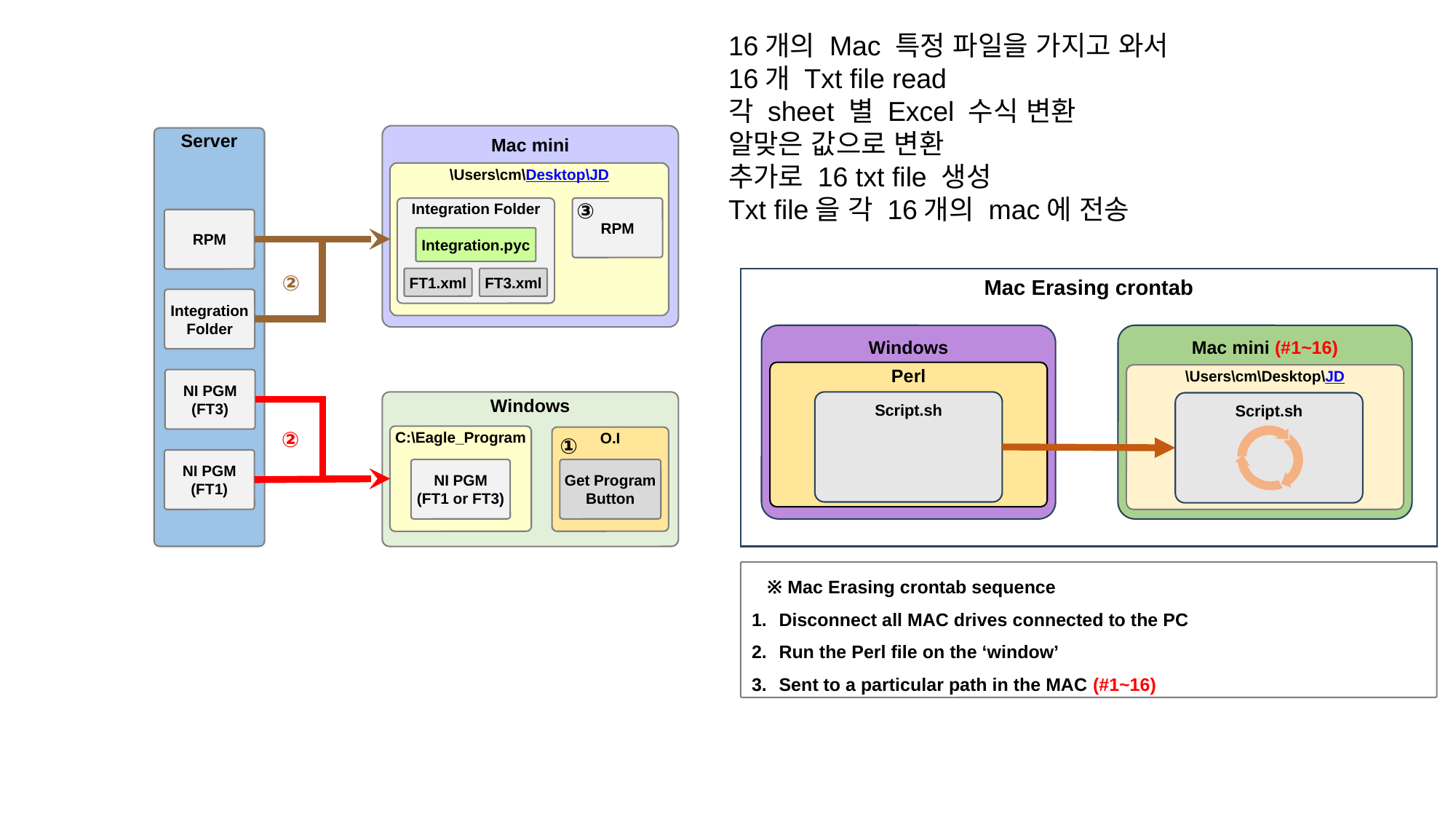

16개의 Mac 특정 파일을 가지고 와서
16개 Txt file read
각 sheet 별 Excel 수식 변환
알맞은 값으로 변환
추가로 16 txt file 생성
Txt file을 각 16개의 mac에 전송
Mac mini
Server
\Users\cm\Desktop\JD
③
Integration Folder
RPM
Integration.pyc
FT1.xml
FT3.xml
RPM
Mac Erasing crontab
Windows
Mac mini (#1~16)
Perl

\Users\cm\Desktop\JD
Script.sh
Script.sh
   ※ Mac Erasing crontab sequence
Disconnect all MAC drives connected to the PC
Run the Perl file on the ‘window’
Sent to a particular path in the MAC (#1~16)
②
Integration Folder
NI PGM
(FT3)
Windows
C:\Eagle_Program
O.I
NI PGM
(FT1 or FT3)
Get Program
Button

②
①
NI PGM
(FT1)